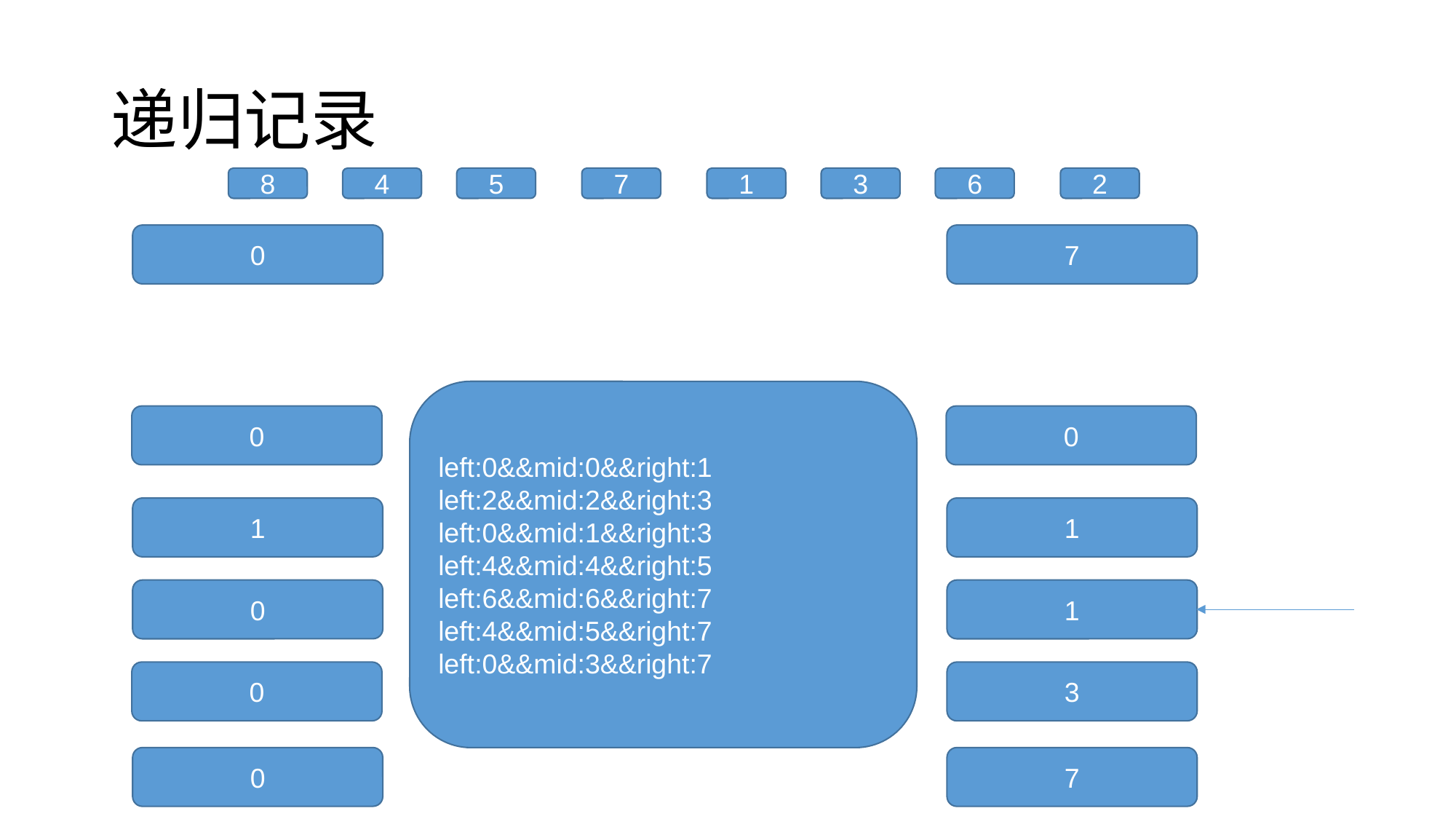

# 递归记录
8
4
5
7
1
3
6
2
0
7
left:0&&mid:0&&right:1
left:2&&mid:2&&right:3
left:0&&mid:1&&right:3
left:4&&mid:4&&right:5
left:6&&mid:6&&right:7
left:4&&mid:5&&right:7
left:0&&mid:3&&right:7
0
0
1
1
0
1
0
3
0
7
3